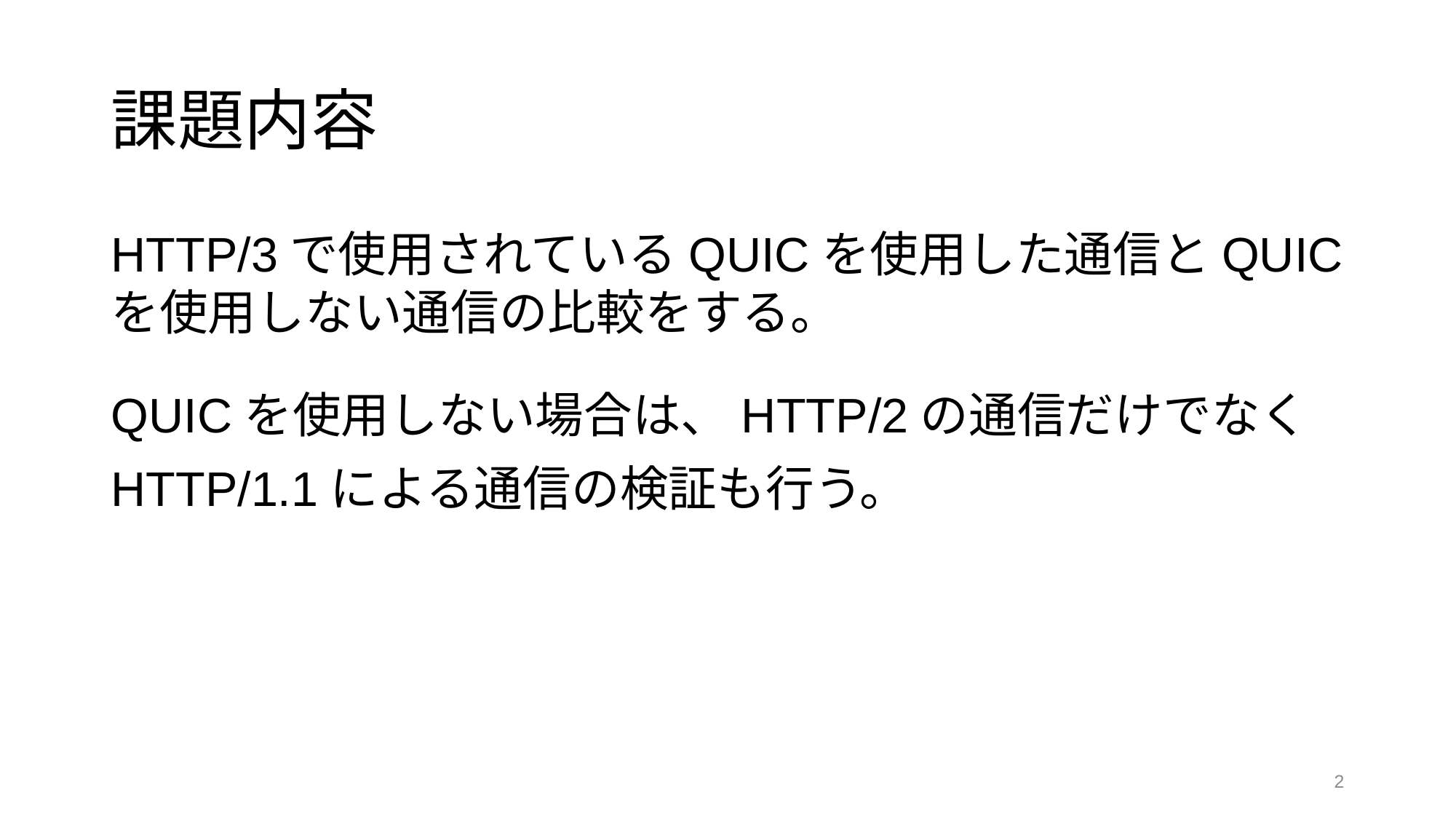

# 課題内容
HTTP/3で使用されているQUICを使用した通信とQUICを使用しない通信の比較をする。
QUICを使用しない場合は、HTTP/2の通信だけでなく
HTTP/1.1による通信の検証も行う。
2